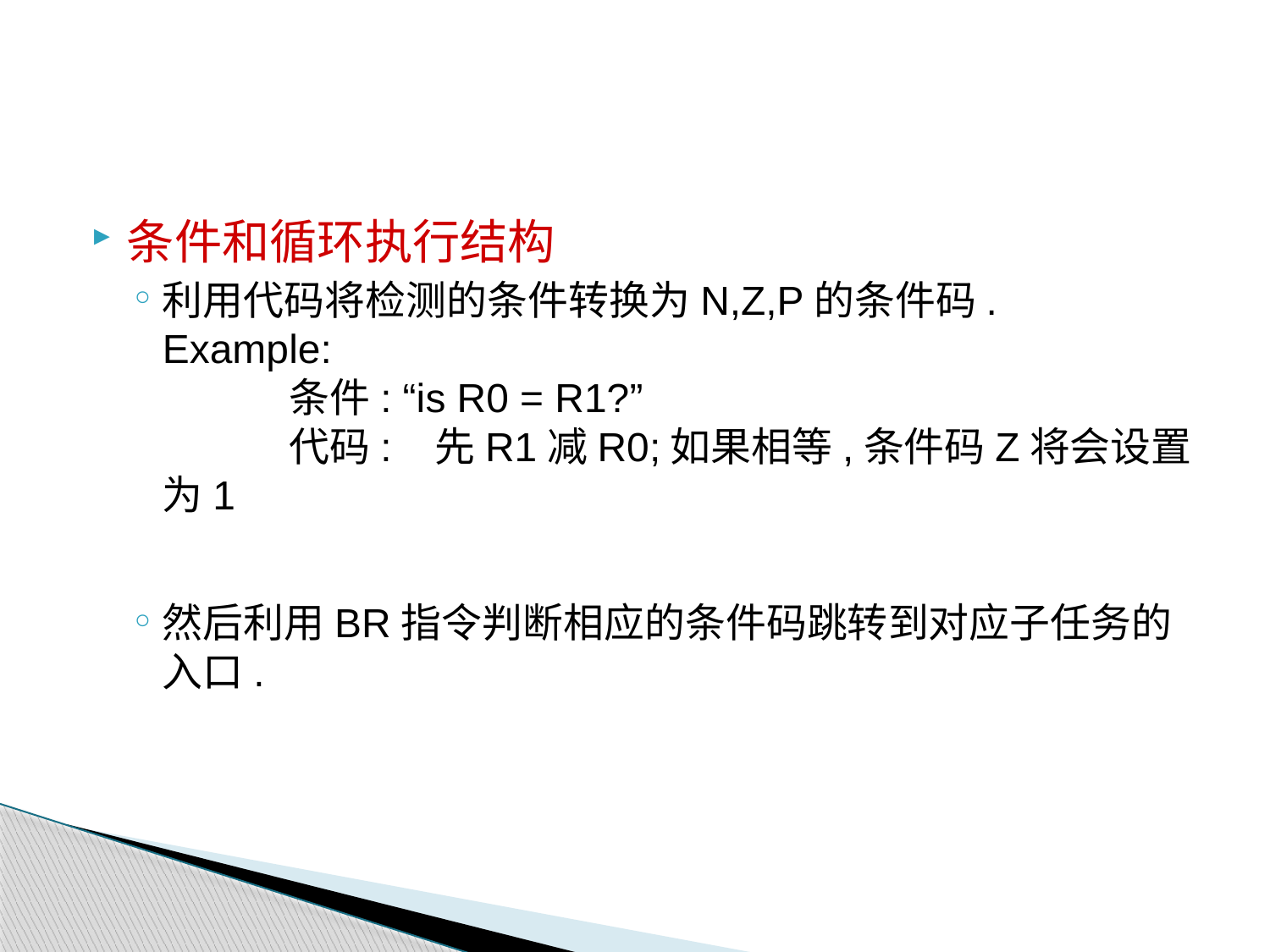

#
条件和循环执行结构
利用代码将检测的条件转换为N,Z,P的条件码.
Example:
	条件: “is R0 = R1?”
	代码:   先R1减R0;如果相等,条件码Z将会设置为1

然后利用BR指令判断相应的条件码跳转到对应子任务的入口.